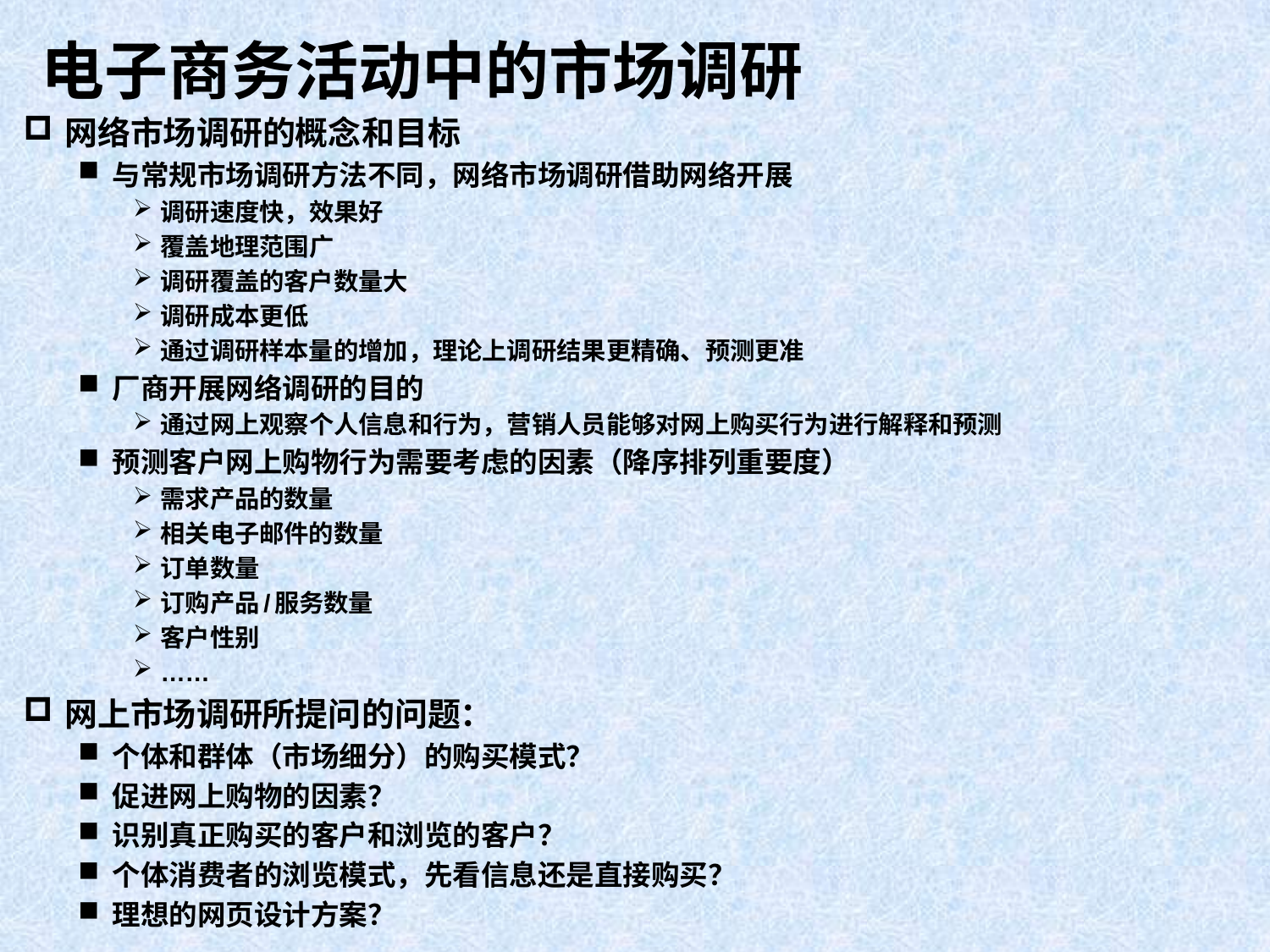

# 电子商务活动中的市场调研
网络市场调研的概念和目标
与常规市场调研方法不同，网络市场调研借助网络开展
调研速度快，效果好
覆盖地理范围广
调研覆盖的客户数量大
调研成本更低
通过调研样本量的增加，理论上调研结果更精确、预测更准
厂商开展网络调研的目的
通过网上观察个人信息和行为，营销人员能够对网上购买行为进行解释和预测
预测客户网上购物行为需要考虑的因素（降序排列重要度）
需求产品的数量
相关电子邮件的数量
订单数量
订购产品/服务数量
客户性别
……
网上市场调研所提问的问题：
个体和群体（市场细分）的购买模式？
促进网上购物的因素？
识别真正购买的客户和浏览的客户？
个体消费者的浏览模式，先看信息还是直接购买？
理想的网页设计方案？